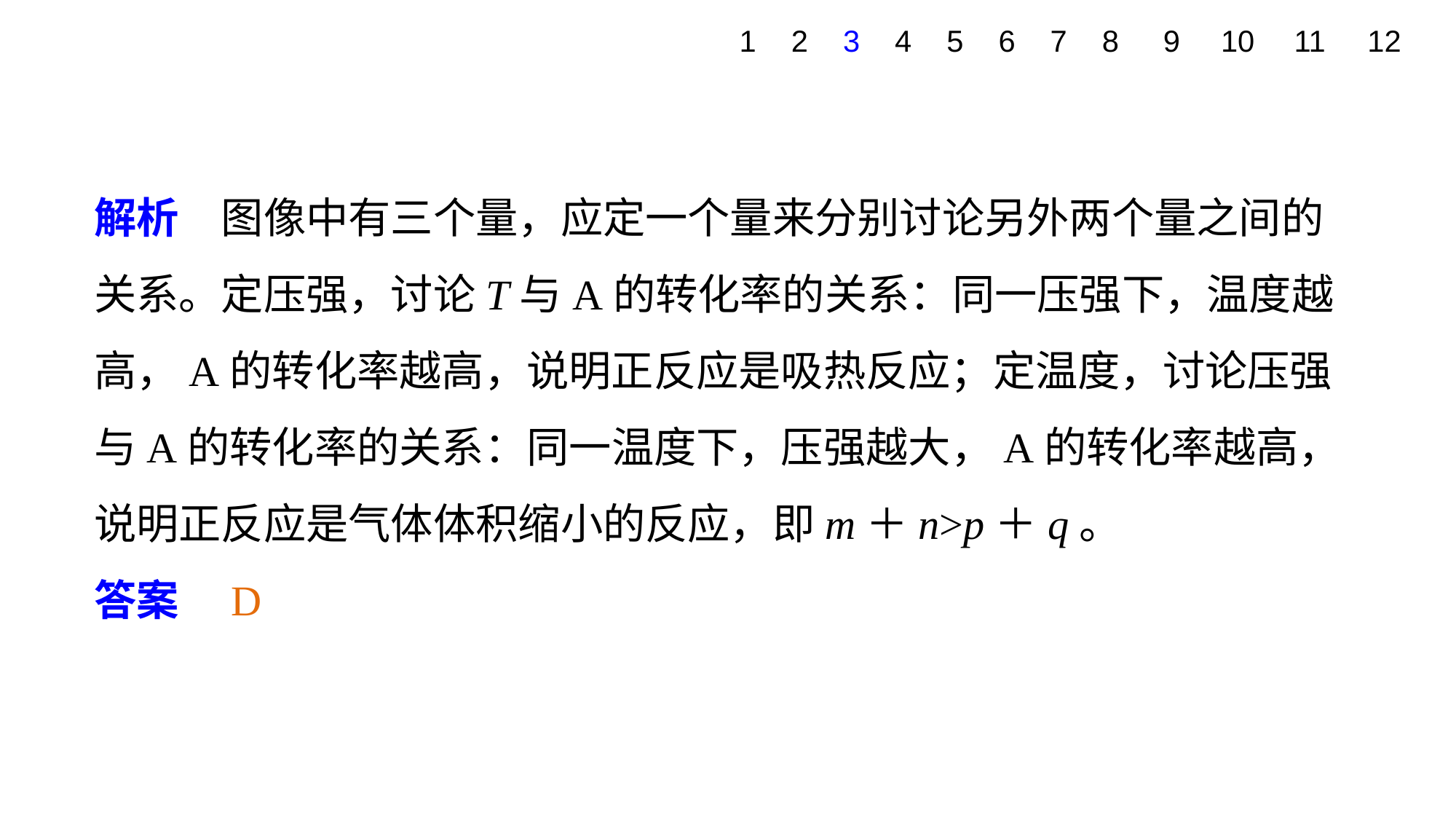

1
2
3
4
5
6
7
8
9
10
11
12
解析　图像中有三个量，应定一个量来分别讨论另外两个量之间的关系。定压强，讨论T与A的转化率的关系：同一压强下，温度越高，A的转化率越高，说明正反应是吸热反应；定温度，讨论压强与A的转化率的关系：同一温度下，压强越大，A的转化率越高，说明正反应是气体体积缩小的反应，即m＋n>p＋q。
答案　D